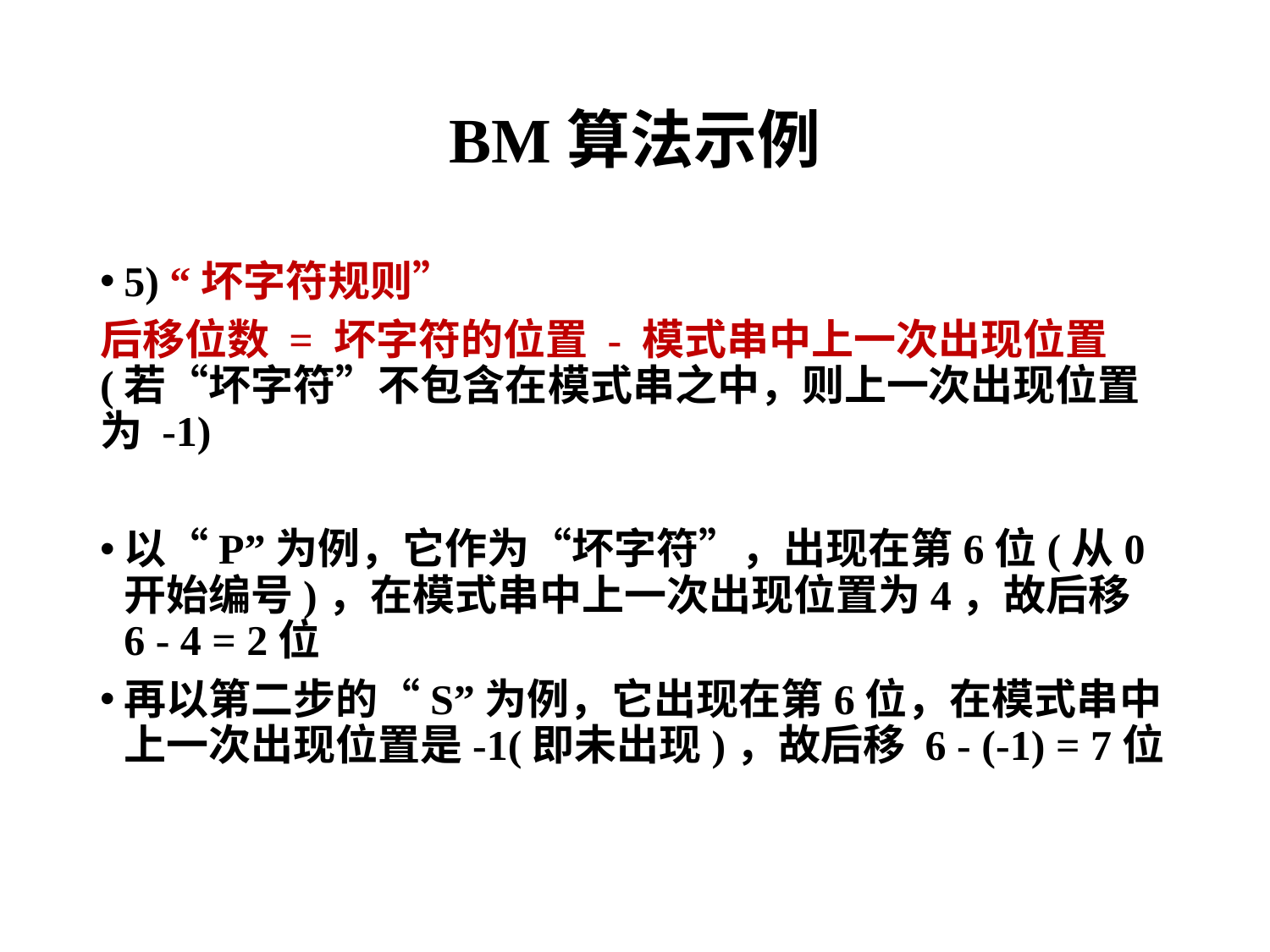

# BM算法示例
5) “坏字符规则”
后移位数 = 坏字符的位置 - 模式串中上一次出现位置(若“坏字符”不包含在模式串之中，则上一次出现位置为 -1)

以“P”为例，它作为“坏字符”，出现在第6位(从0开始编号)，在模式串中上一次出现位置为4，故后移 6 - 4 = 2位
再以第二步的“S”为例，它出现在第6位，在模式串中上一次出现位置是-1(即未出现)，故后移 6 - (-1) = 7位